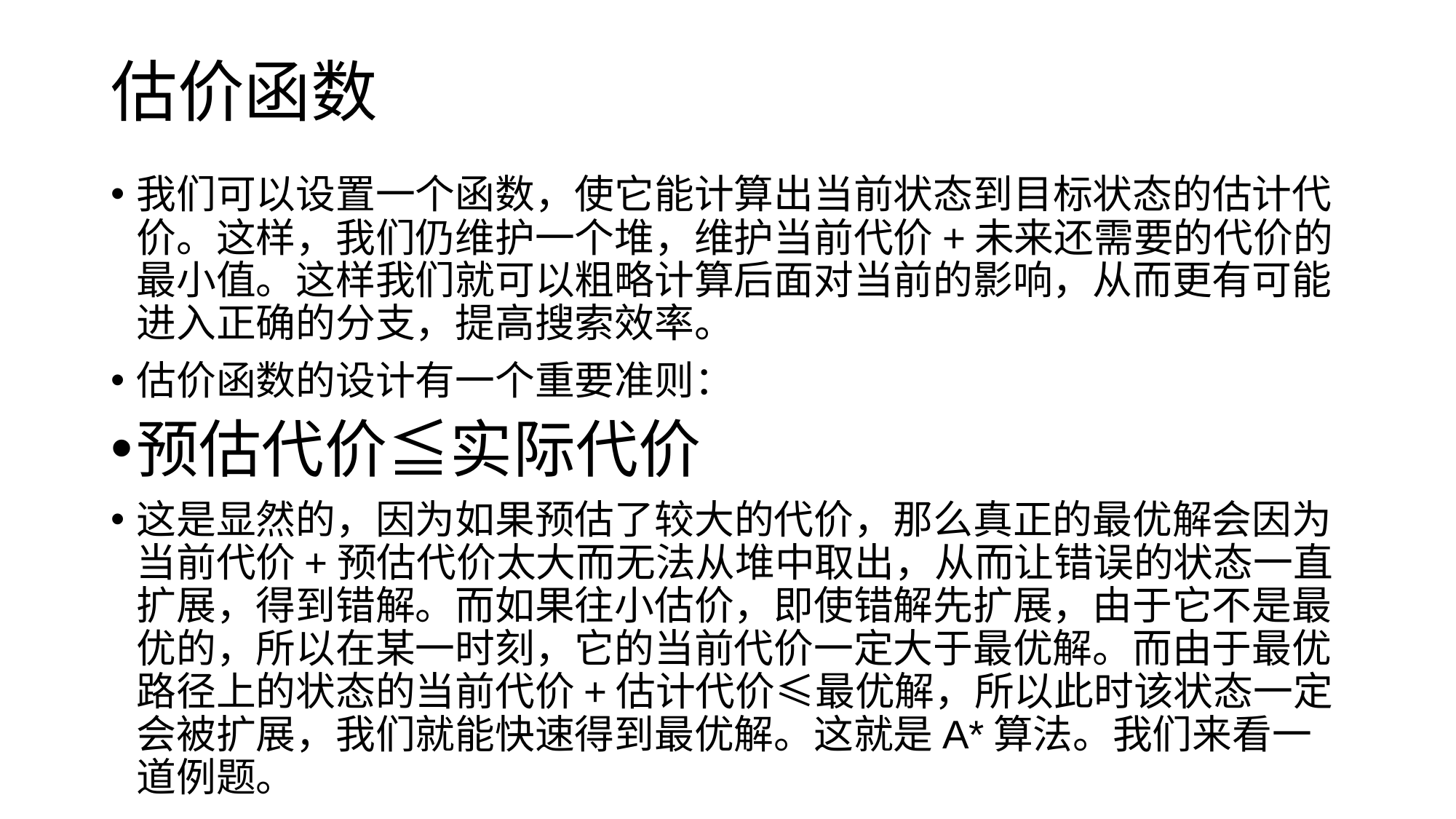

# 估价函数
我们可以设置一个函数，使它能计算出当前状态到目标状态的估计代价。这样，我们仍维护一个堆，维护当前代价+未来还需要的代价的最小值。这样我们就可以粗略计算后面对当前的影响，从而更有可能进入正确的分支，提高搜索效率。
估价函数的设计有一个重要准则：
预估代价≦实际代价
这是显然的，因为如果预估了较大的代价，那么真正的最优解会因为当前代价+预估代价太大而无法从堆中取出，从而让错误的状态一直扩展，得到错解。而如果往小估价，即使错解先扩展，由于它不是最优的，所以在某一时刻，它的当前代价一定大于最优解。而由于最优路径上的状态的当前代价+估计代价≤最优解，所以此时该状态一定会被扩展，我们就能快速得到最优解。这就是A*算法。我们来看一道例题。